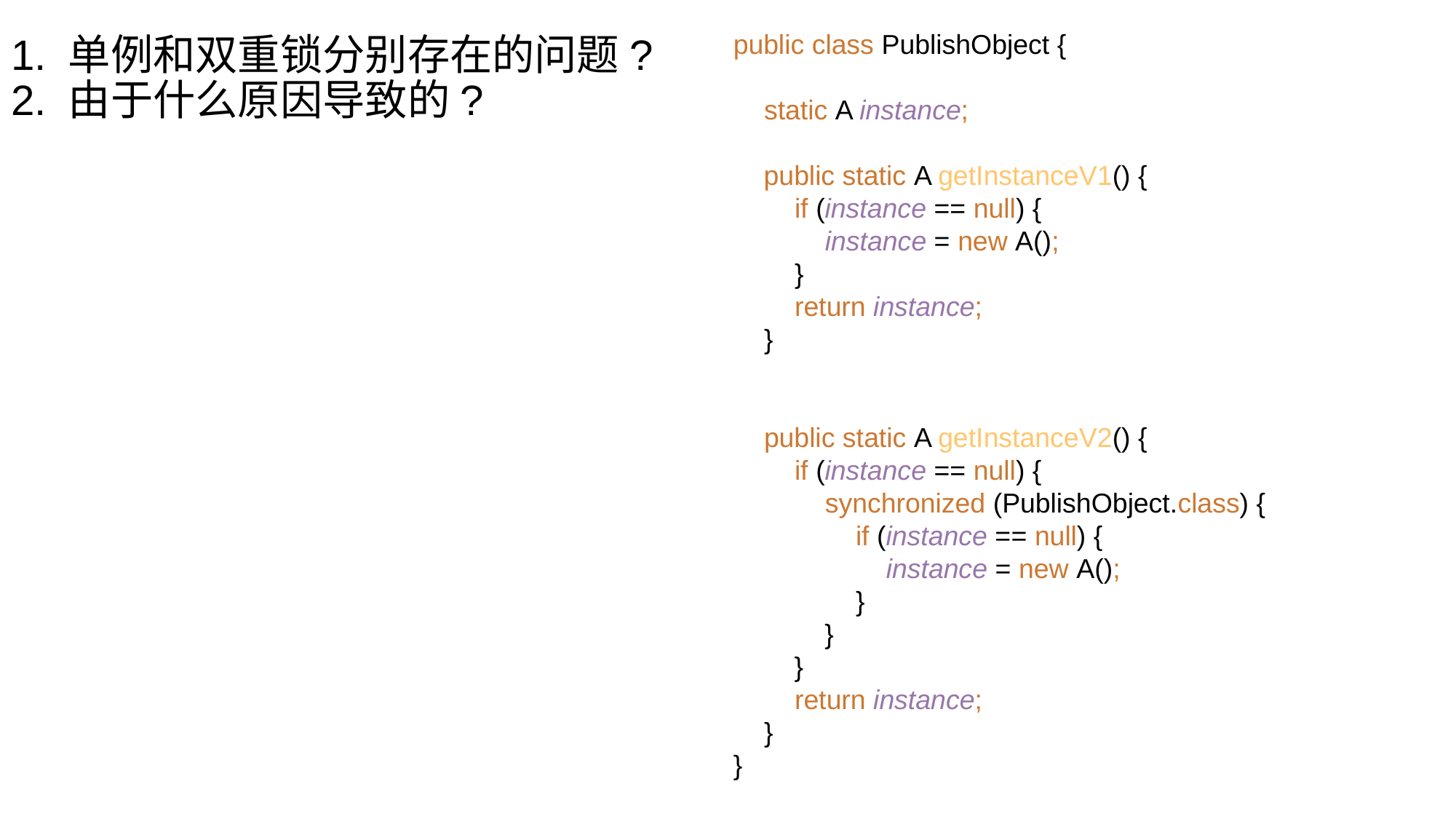

# 1. 单例和双重锁分别存在的问题? 2. 由于什么原因导致的?
public class PublishObject {
    static A instance;
    public static A getInstanceV1() {
        if (instance == null) {
            instance = new A();
        }
        return instance;
    }
    public static A getInstanceV2() {
        if (instance == null) {
            synchronized (PublishObject.class) {
                if (instance == null) {
                    instance = new A();
                }
            }
        }
        return instance;
    }
}